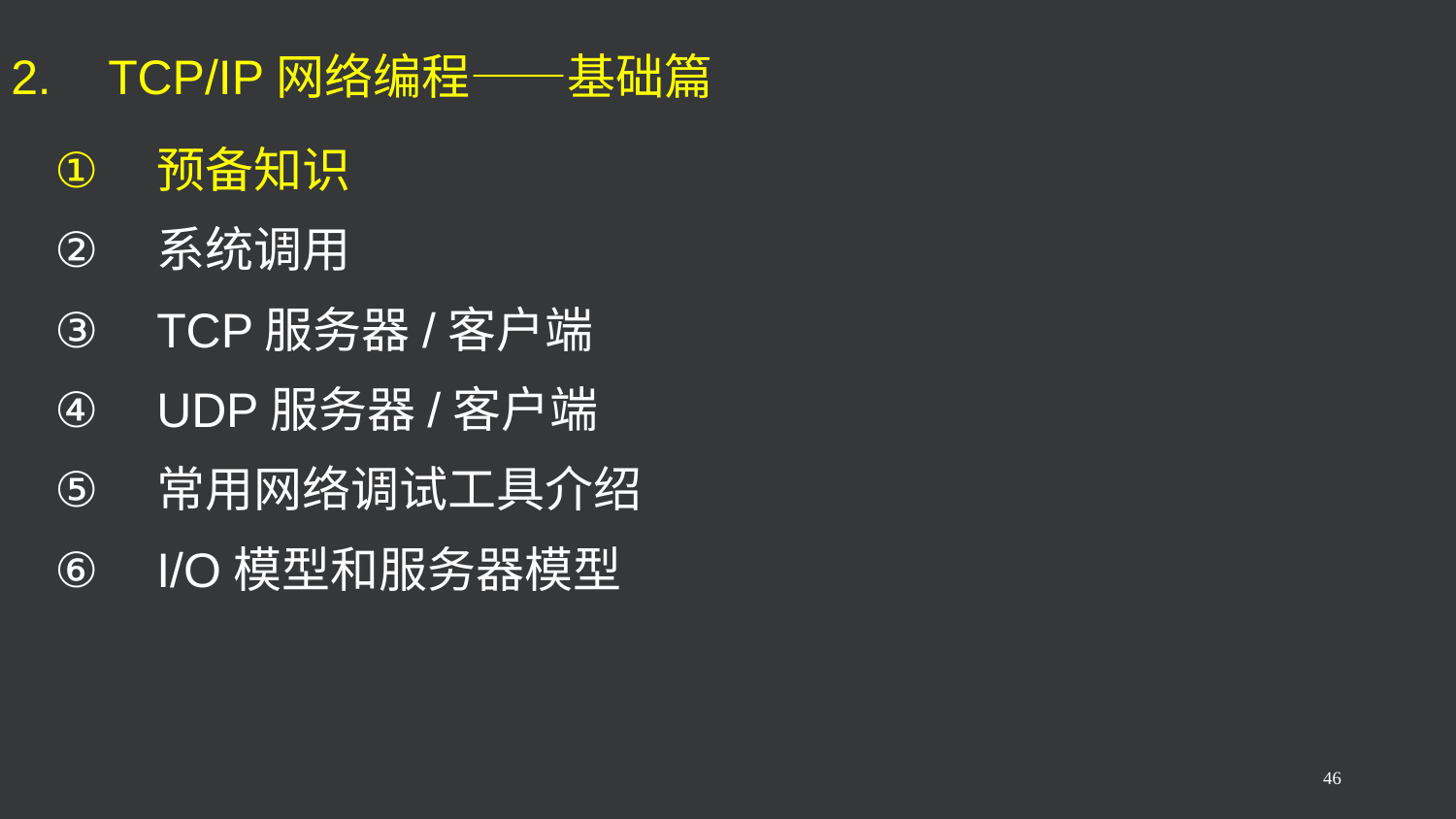

TCP/IP网络编程——基础篇
预备知识
系统调用
TCP服务器/客户端
UDP服务器/客户端
常用网络调试工具介绍
I/O模型和服务器模型

46